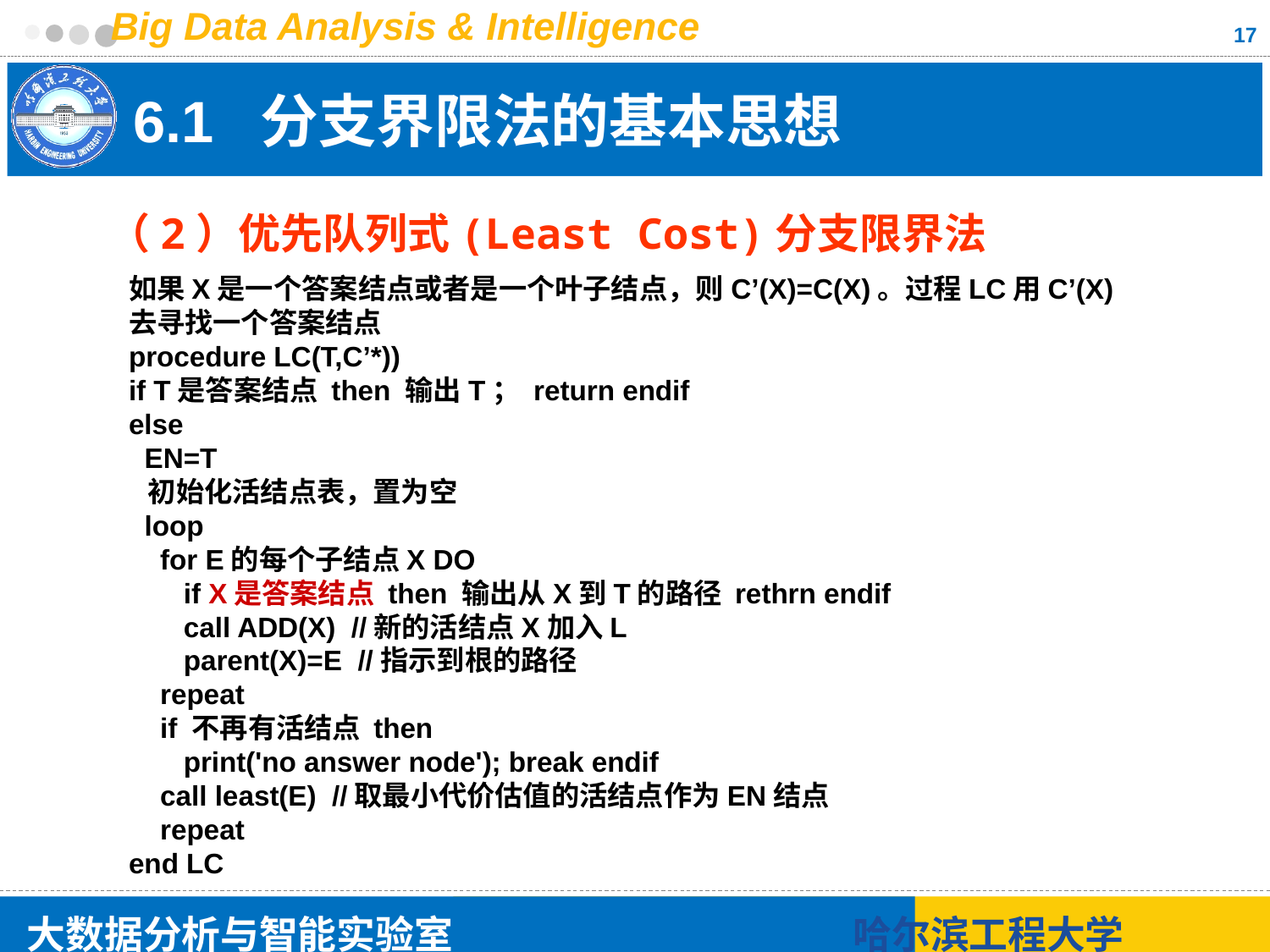

17
# 6.1  分支界限法的基本思想
（2）优先队列式(Least Cost)分支限界法
如果X是一个答案结点或者是一个叶子结点，则C’(X)=C(X)。过程LC用C’(X)去寻找一个答案结点
procedure LC(T,C’*))
if T是答案结点 then 输出T； return endif
else
  EN=T
  初始化活结点表，置为空
  loop
    for E的每个子结点X DO
       if X是答案结点 then 输出从X到T的路径 rethrn endif
       call ADD(X)  //新的活结点X加入L
       parent(X)=E  //指示到根的路径
    repeat
    if 不再有活结点 then
       print('no answer node'); break endif
    call least(E)  //取最小代价估值的活结点作为EN结点
    repeat
end LC